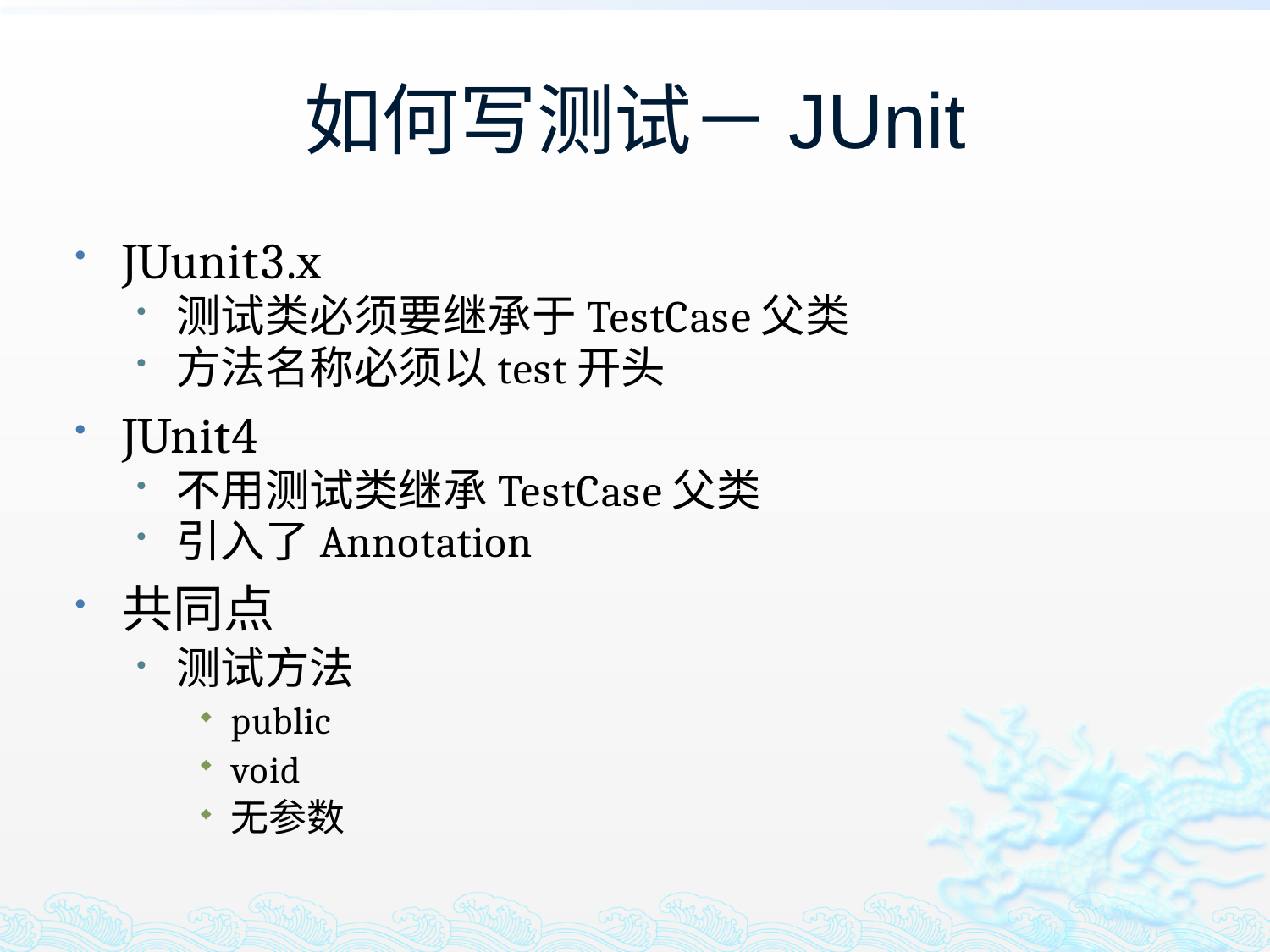

# 如何写测试－JUnit
JUunit3.x
测试类必须要继承于TestCase父类
方法名称必须以test开头
JUnit4
不用测试类继承TestCase父类
引入了Annotation
共同点
测试方法
public
void
无参数